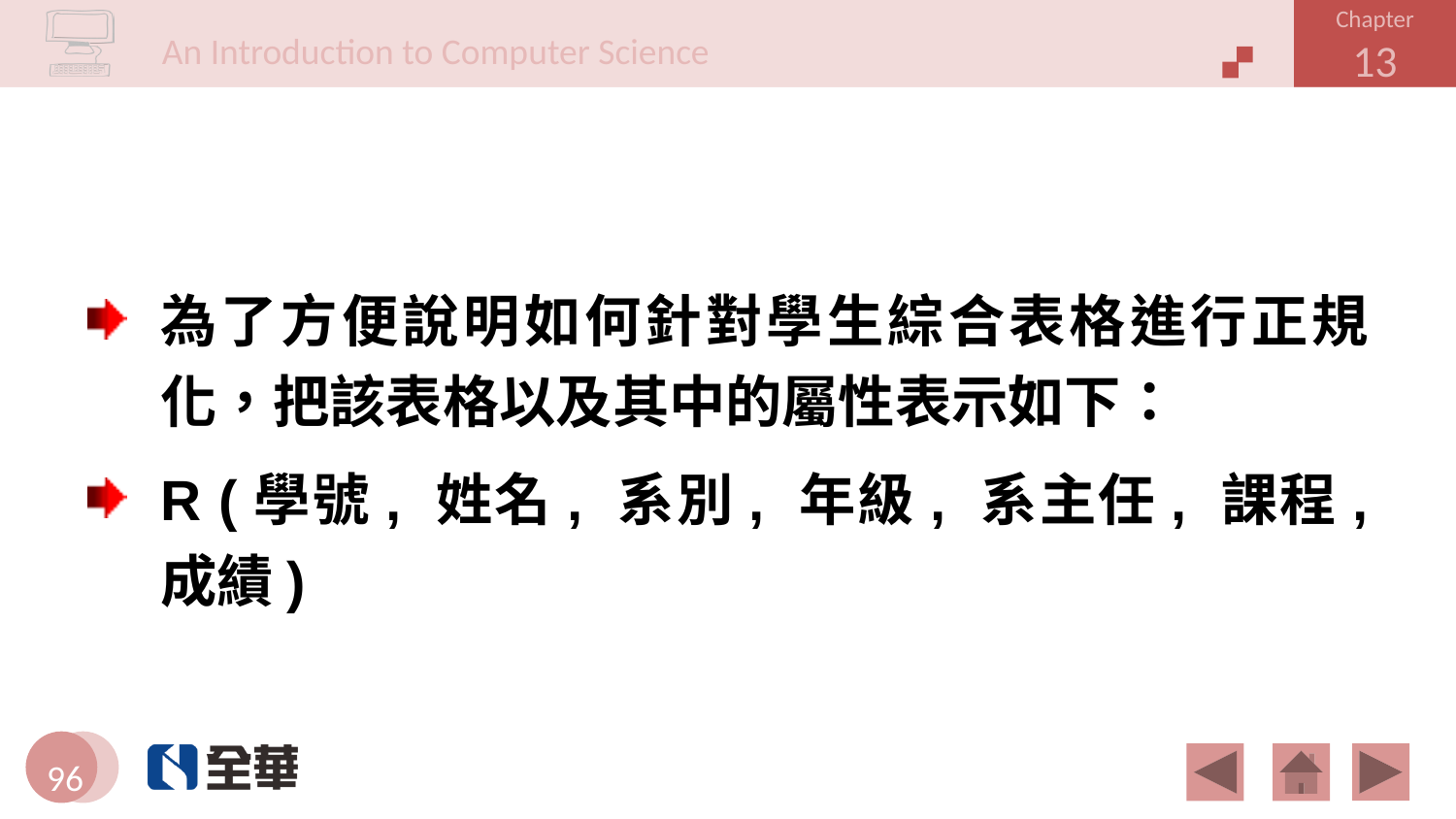

#
為了方便說明如何針對學生綜合表格進行正規化，把該表格以及其中的屬性表示如下：
R (學號, 姓名, 系別, 年級, 系主任, 課程, 成績)